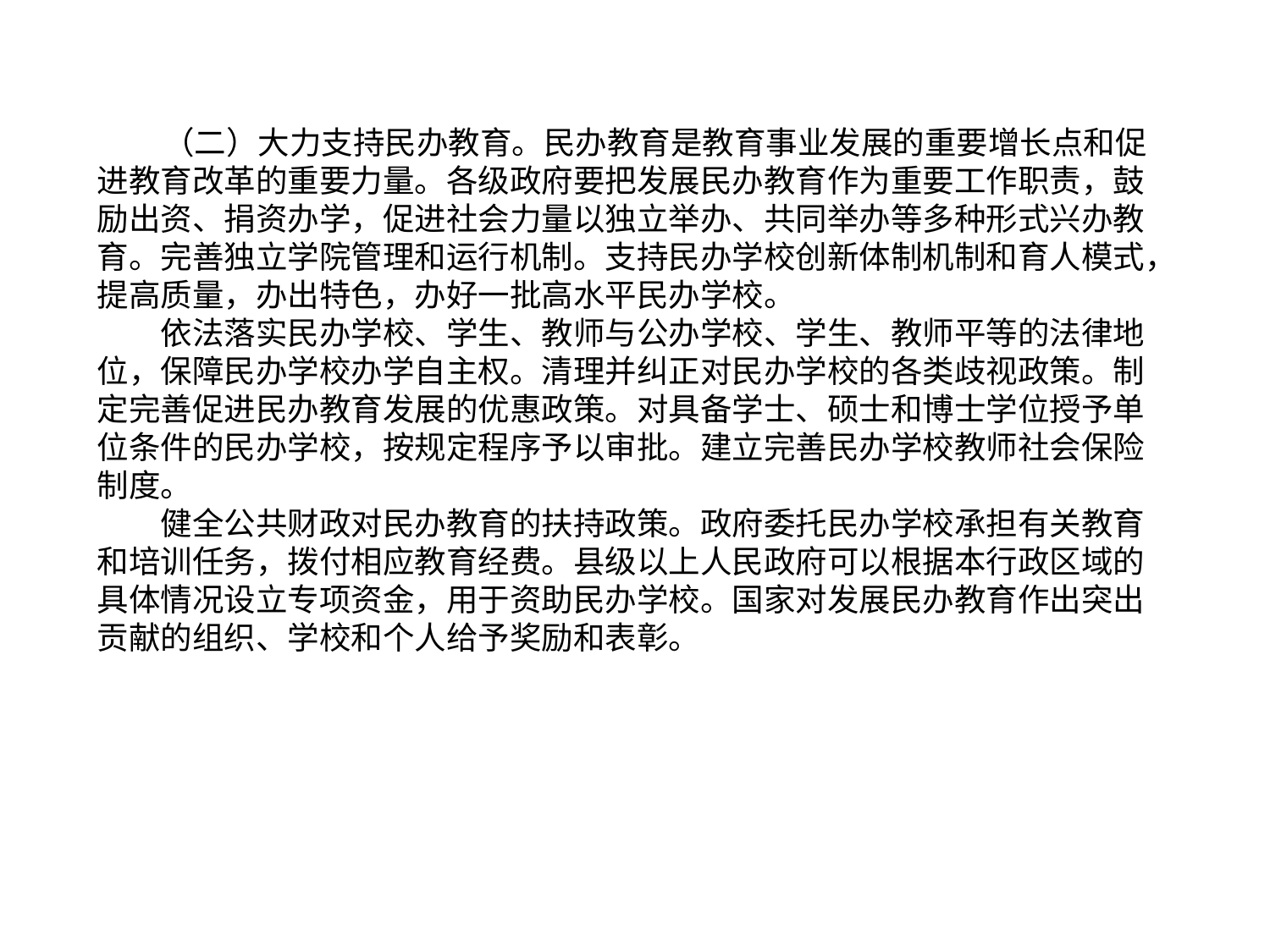

（二）大力支持民办教育。民办教育是教育事业发展的重要增长点和促进教育改革的重要力量。各级政府要把发展民办教育作为重要工作职责，鼓励出资、捐资办学，促进社会力量以独立举办、共同举办等多种形式兴办教育。完善独立学院管理和运行机制。支持民办学校创新体制机制和育人模式，提高质量，办出特色，办好一批高水平民办学校。
　　依法落实民办学校、学生、教师与公办学校、学生、教师平等的法律地位，保障民办学校办学自主权。清理并纠正对民办学校的各类歧视政策。制定完善促进民办教育发展的优惠政策。对具备学士、硕士和博士学位授予单位条件的民办学校，按规定程序予以审批。建立完善民办学校教师社会保险制度。
　　健全公共财政对民办教育的扶持政策。政府委托民办学校承担有关教育和培训任务，拨付相应教育经费。县级以上人民政府可以根据本行政区域的具体情况设立专项资金，用于资助民办学校。国家对发展民办教育作出突出贡献的组织、学校和个人给予奖励和表彰。